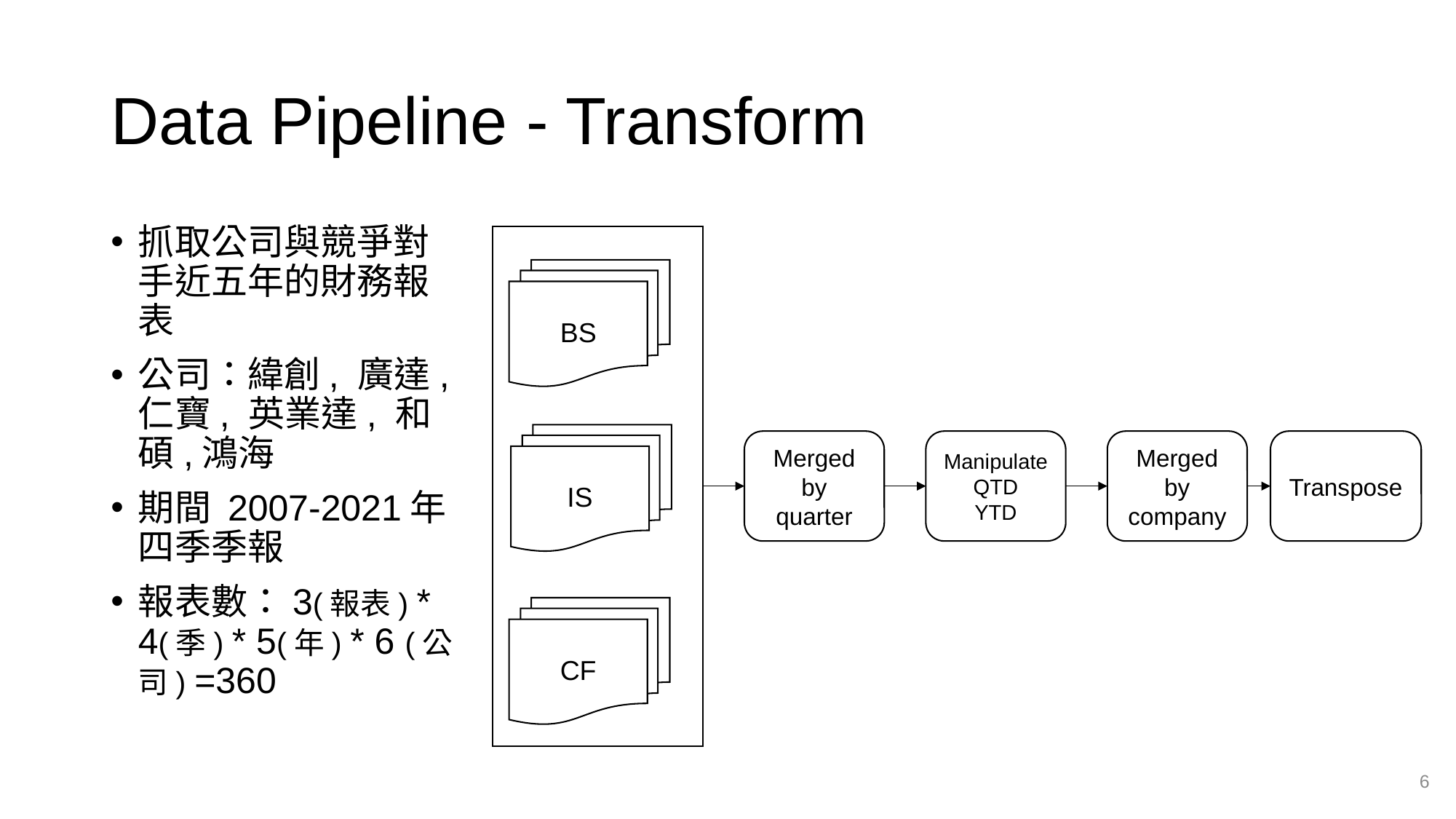

# Data Pipeline - Transform
抓取公司與競爭對手近五年的財務報表
公司：緯創, 廣達, 仁寶, 英業達, 和碩,鴻海
期間 2007-2021年四季季報
報表數：3(報表) * 4(季) * 5(年) * 6 (公司) =360

BS
IS
CF
Merged
by quarter
Manipulate
QTD
YTD
Merged
by
company
Transpose
6